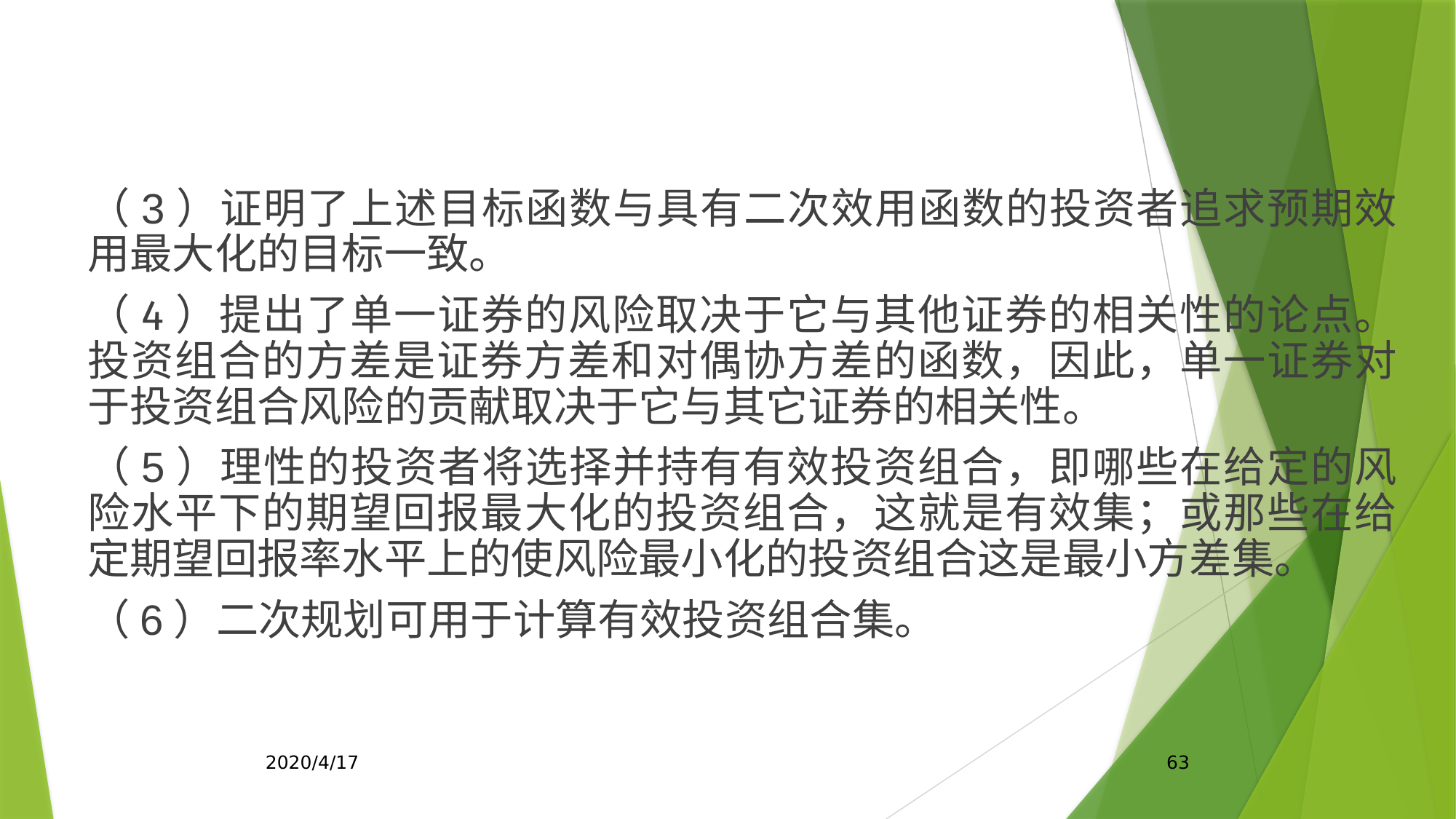

（3）证明了上述目标函数与具有二次效用函数的投资者追求预期效用最大化的目标一致。
（4）提出了单一证券的风险取决于它与其他证券的相关性的论点。投资组合的方差是证券方差和对偶协方差的函数，因此，单一证券对于投资组合风险的贡献取决于它与其它证券的相关性。
（5）理性的投资者将选择并持有有效投资组合，即哪些在给定的风险水平下的期望回报最大化的投资组合，这就是有效集；或那些在给定期望回报率水平上的使风险最小化的投资组合这是最小方差集。
（6）二次规划可用于计算有效投资组合集。
2020/4/17
63